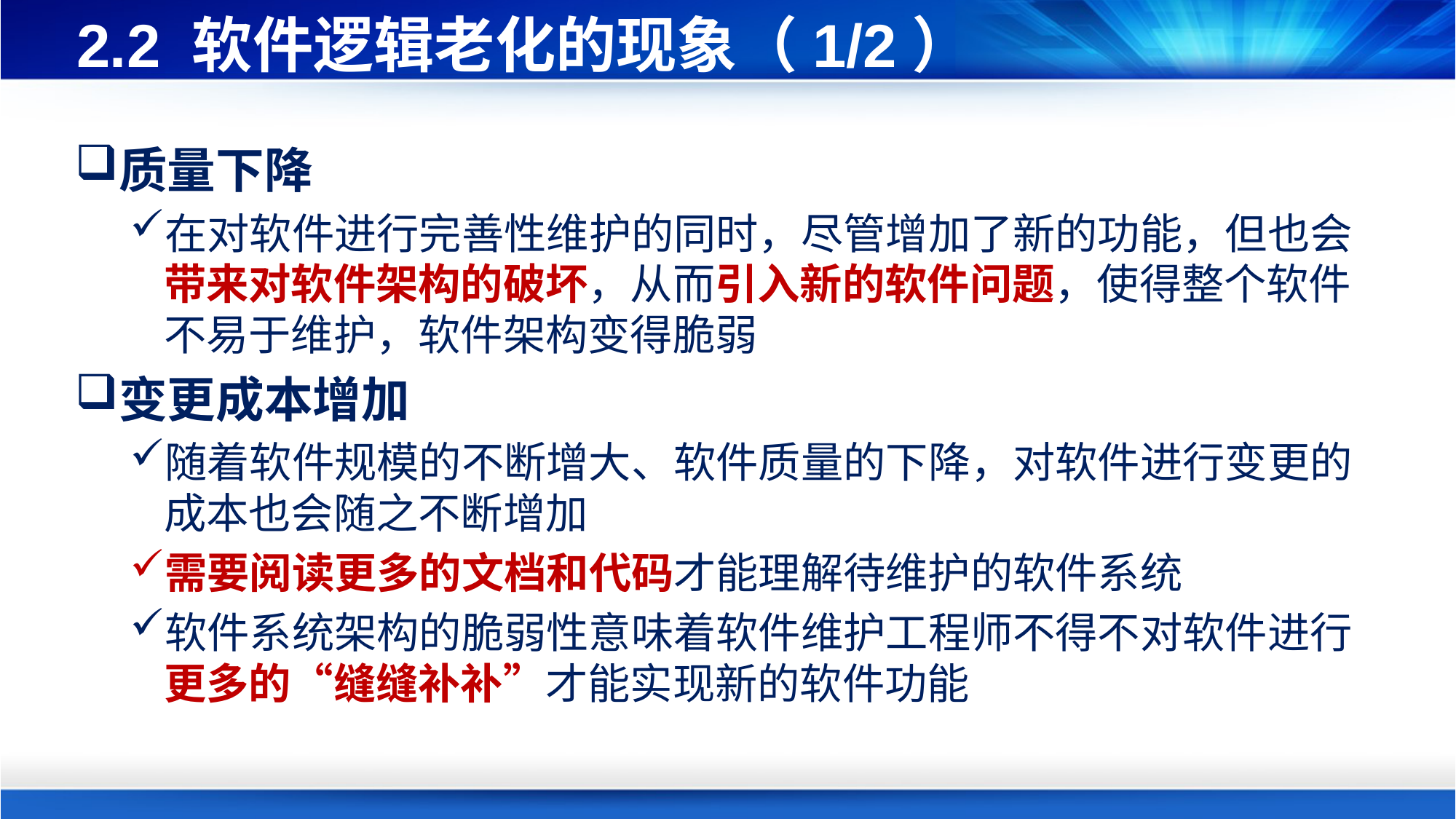

# 2.2 软件逻辑老化的现象（1/2）
质量下降
在对软件进行完善性维护的同时，尽管增加了新的功能，但也会带来对软件架构的破坏，从而引入新的软件问题，使得整个软件不易于维护，软件架构变得脆弱
变更成本增加
随着软件规模的不断增大、软件质量的下降，对软件进行变更的成本也会随之不断增加
需要阅读更多的文档和代码才能理解待维护的软件系统
软件系统架构的脆弱性意味着软件维护工程师不得不对软件进行更多的“缝缝补补”才能实现新的软件功能